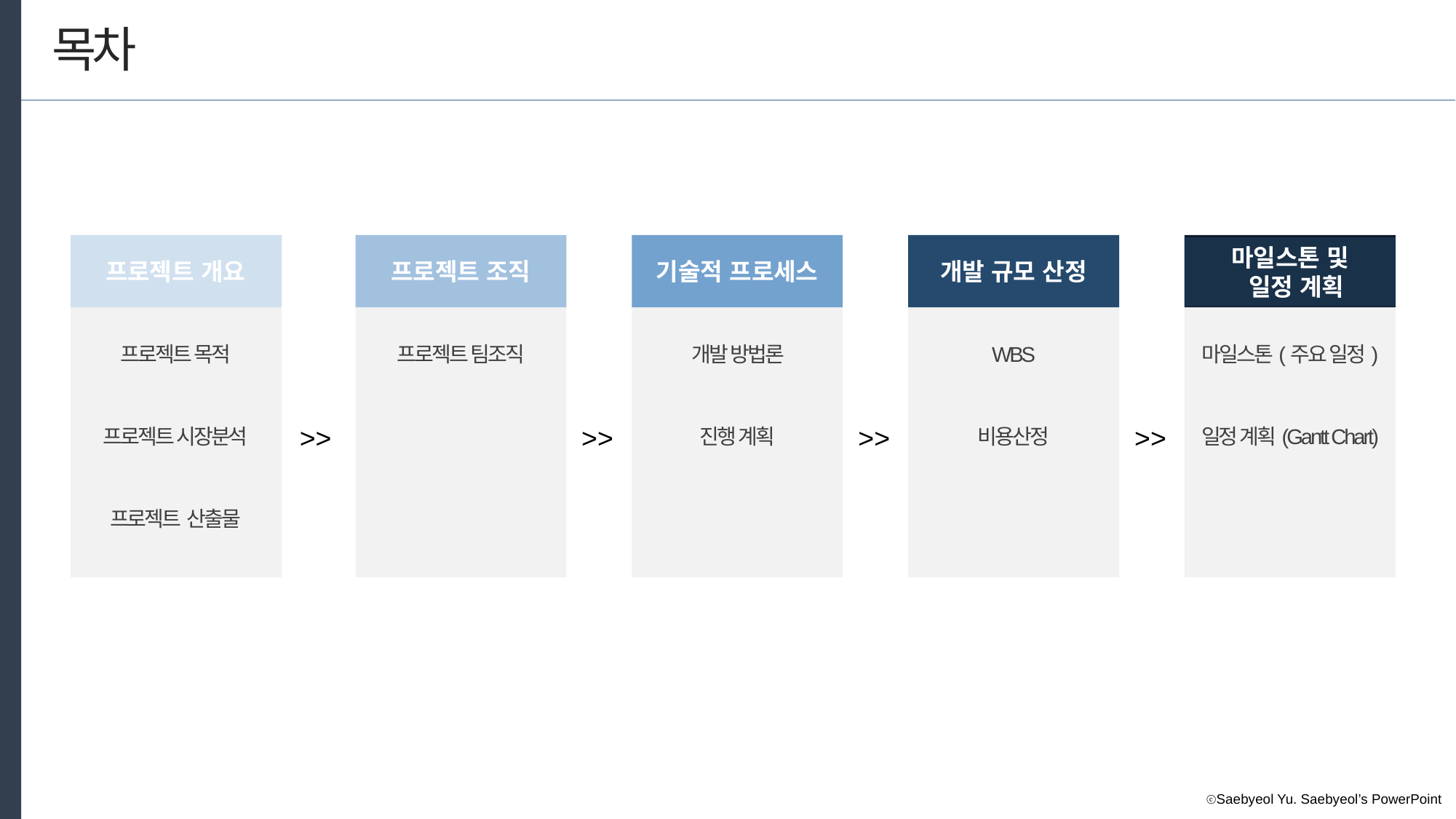

목차

마일스톤 및
 일정 계획
프로젝트 개요
프로젝트 조직
기술적 프로세스
개발 규모 산정
프로젝트 팀조직
개발 방법론
WBS
프로젝트 목적
마일스톤(주요 일정)
비용산정
진행 계획
프로젝트 시장분석
일정 계획(Gantt Chart)
>>
>>
>>
>>
프로젝트  산출물